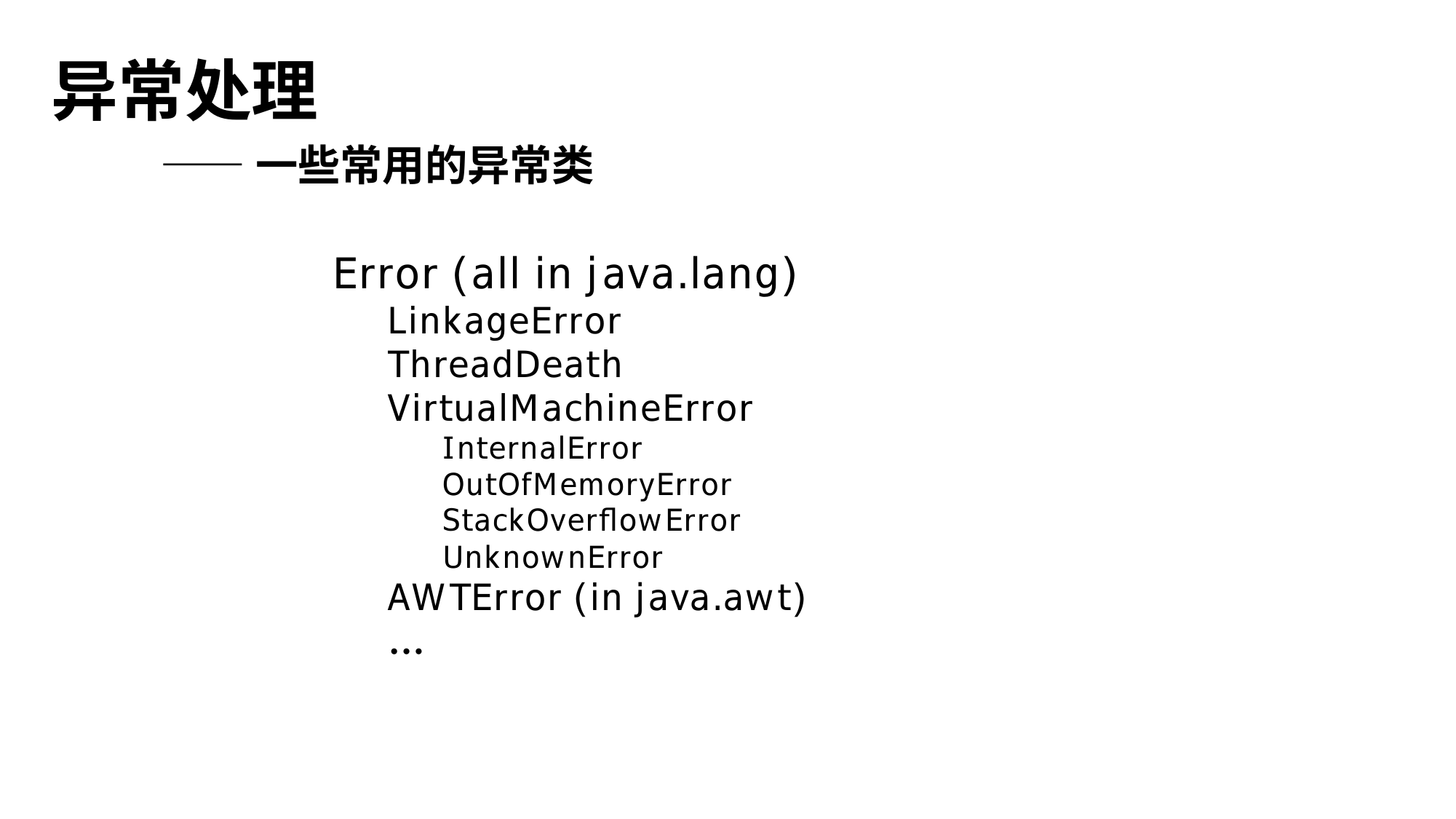

异常处理
	——一些常用的异常类
Error (all in java.lang)
LinkageError
ThreadDeath
VirtualMachineError
InternalError
OutOfMemoryError
StackOverflowError
UnknownError
AWTError (in java.awt)
…